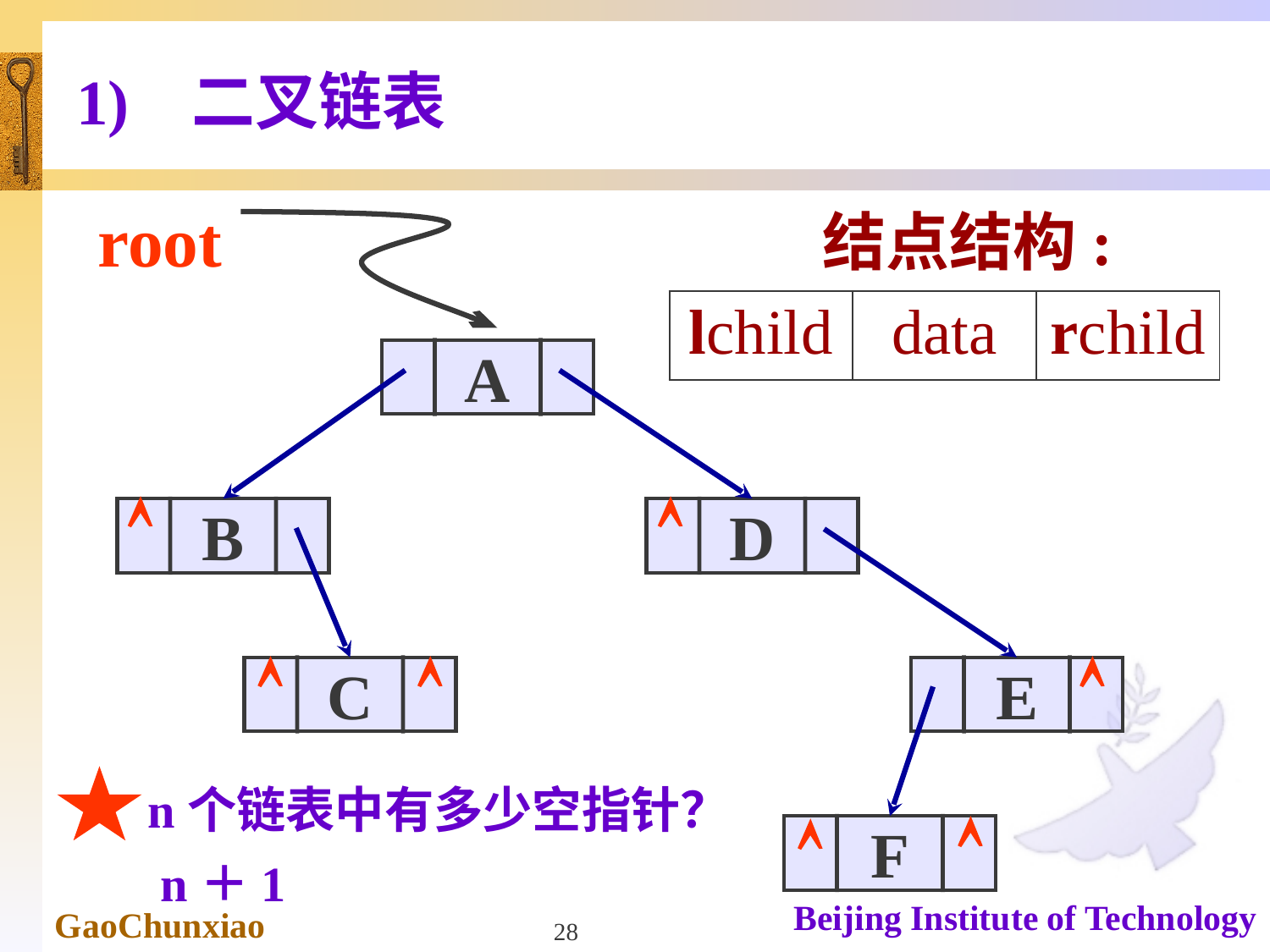

# 1)   二叉链表
root
结点结构:

| lchild | data | rchild |
| --- | --- | --- |
A

∧
B

∧
D

∧
∧
C

∧
E

n个链表中有多少空指针？
∧
∧
F

n＋1
28